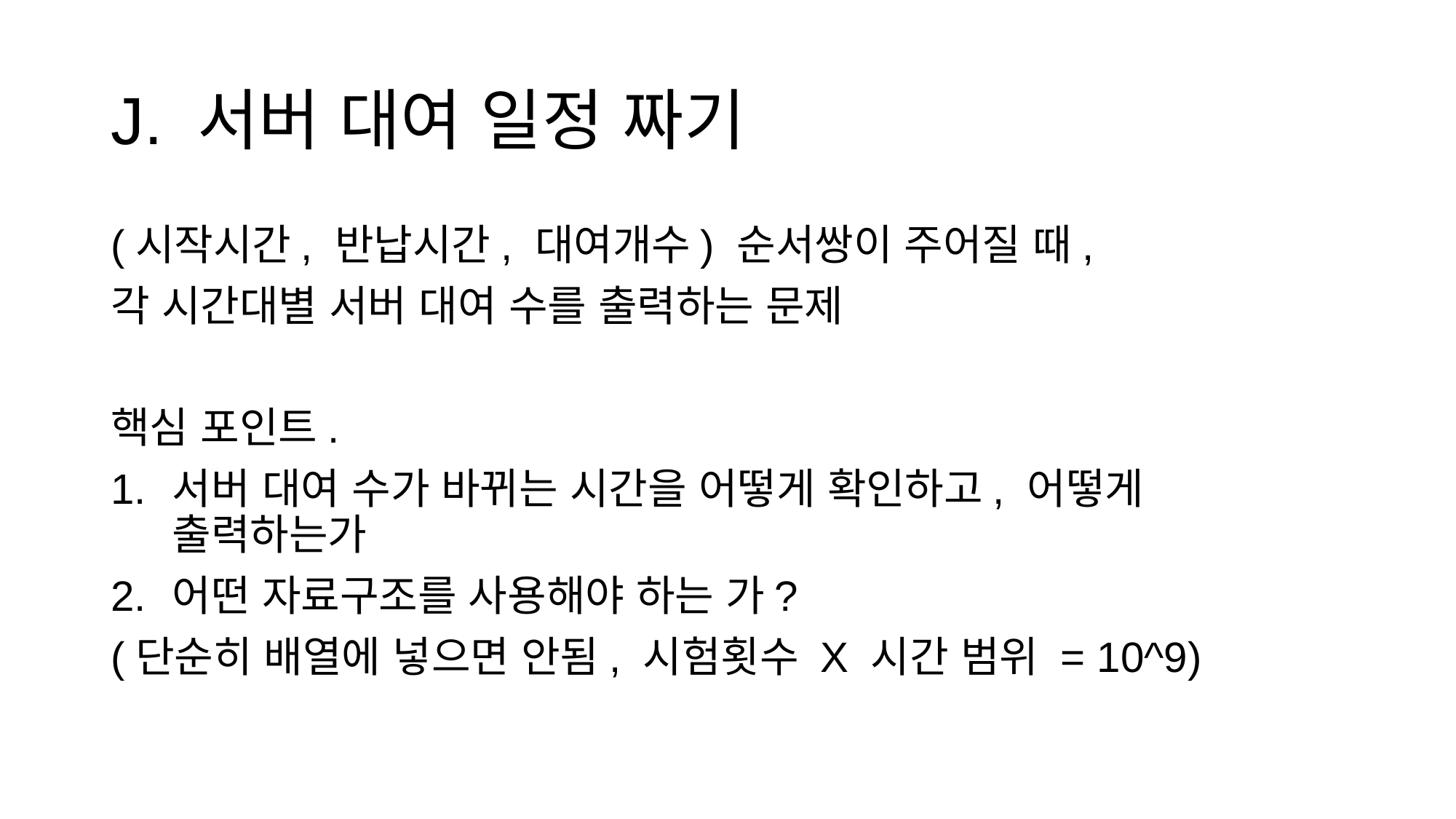

# J. 서버 대여 일정 짜기
(시작시간, 반납시간, 대여개수) 순서쌍이 주어질 때,
각 시간대별 서버 대여 수를 출력하는 문제

핵심 포인트.
서버 대여 수가 바뀌는 시간을 어떻게 확인하고, 어떻게 출력하는가
어떤 자료구조를 사용해야 하는 가?
(단순히 배열에 넣으면 안됨, 시험횟수 X 시간 범위 = 10^9)